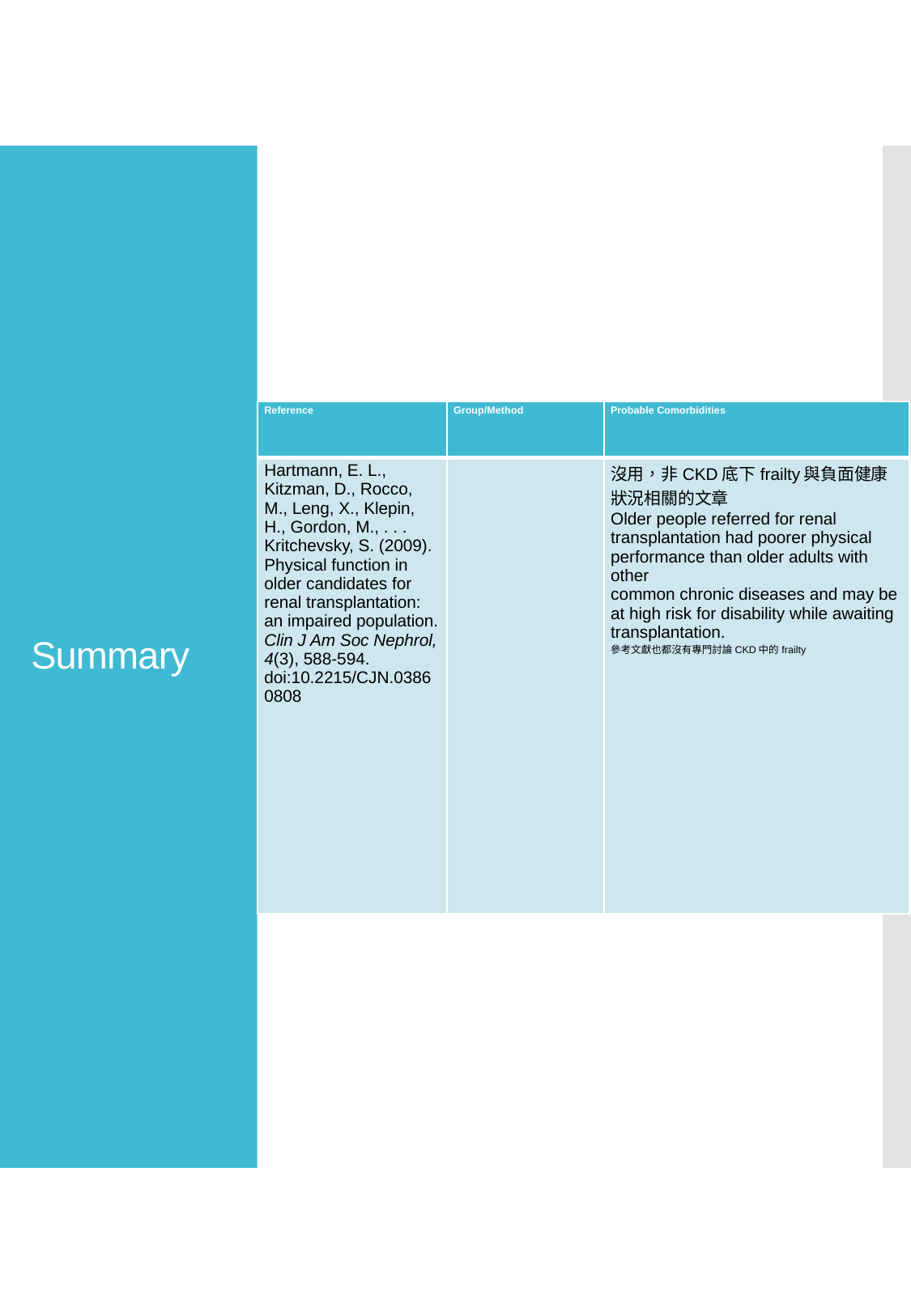

# Summary
| Reference | Group/Method | Probable Comorbidities |
| --- | --- | --- |
| Hartmann, E. L., Kitzman, D., Rocco, M., Leng, X., Klepin, H., Gordon, M., . . . Kritchevsky, S. (2009). Physical function in older candidates for renal transplantation: an impaired population. Clin J Am Soc Nephrol, 4(3), 588-594. doi:10.2215/CJN.03860808 |  | 沒用，非CKD底下frailty與負面健康狀況相關的文章 Older people referred for renal transplantation had poorer physical performance than older adults with other common chronic diseases and may be at high risk for disability while awaiting transplantation. 參考文獻也都沒有專門討論CKD中的frailty |